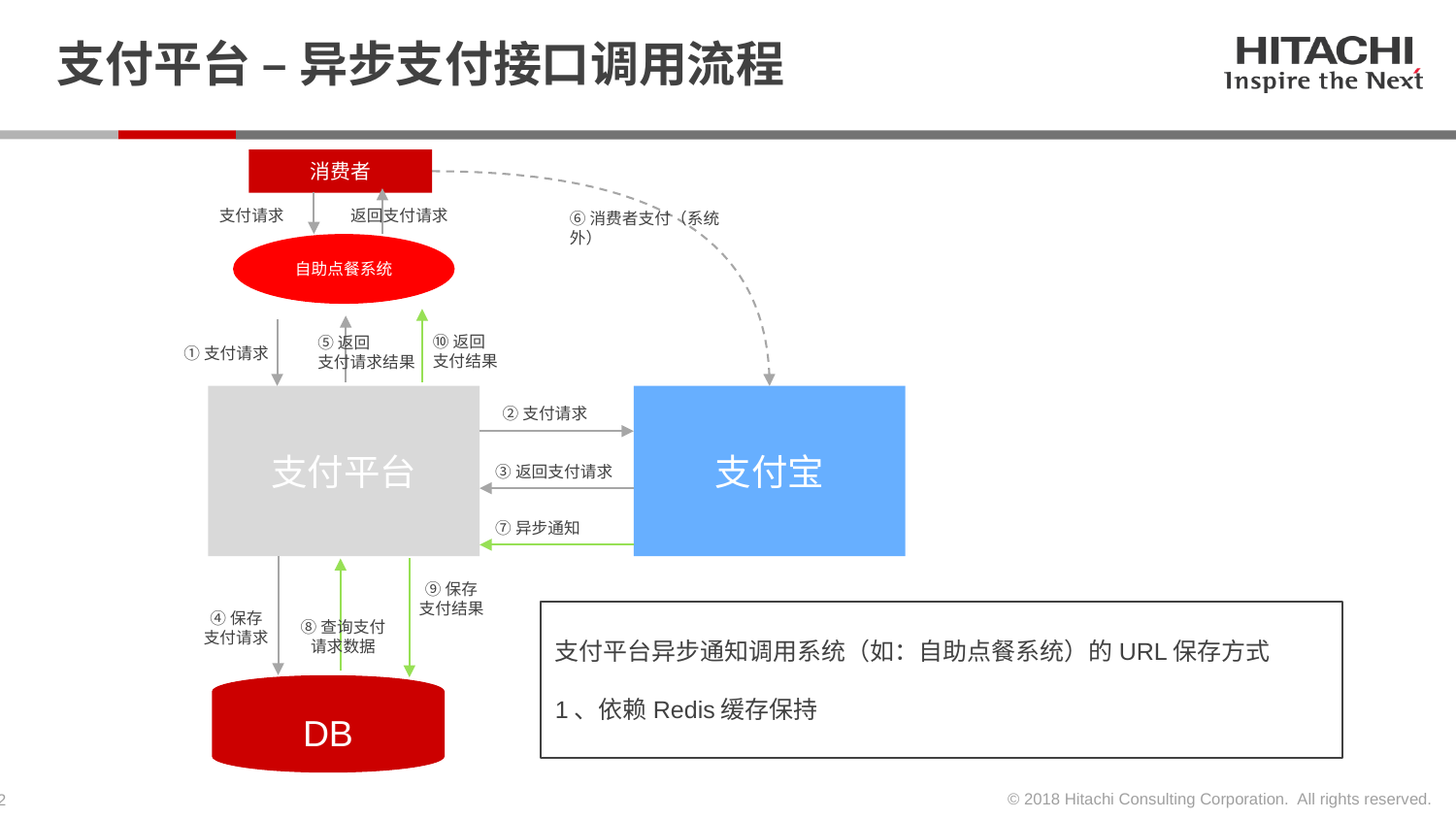

# 支付平台 – 异步支付接口调用流程
消费者
返回支付请求
支付请求
⑥消费者支付（系统外）
自助点餐系统
⑩返回
支付结果
⑤返回
支付请求结果
①支付请求
支付宝
支付平台
②支付请求
③返回支付请求
⑦异步通知
⑨保存
支付结果
支付平台异步通知调用系统（如：自助点餐系统）的URL保存方式

1、依赖Redis缓存保持
④保存
支付请求
⑧查询支付请求数据
DB